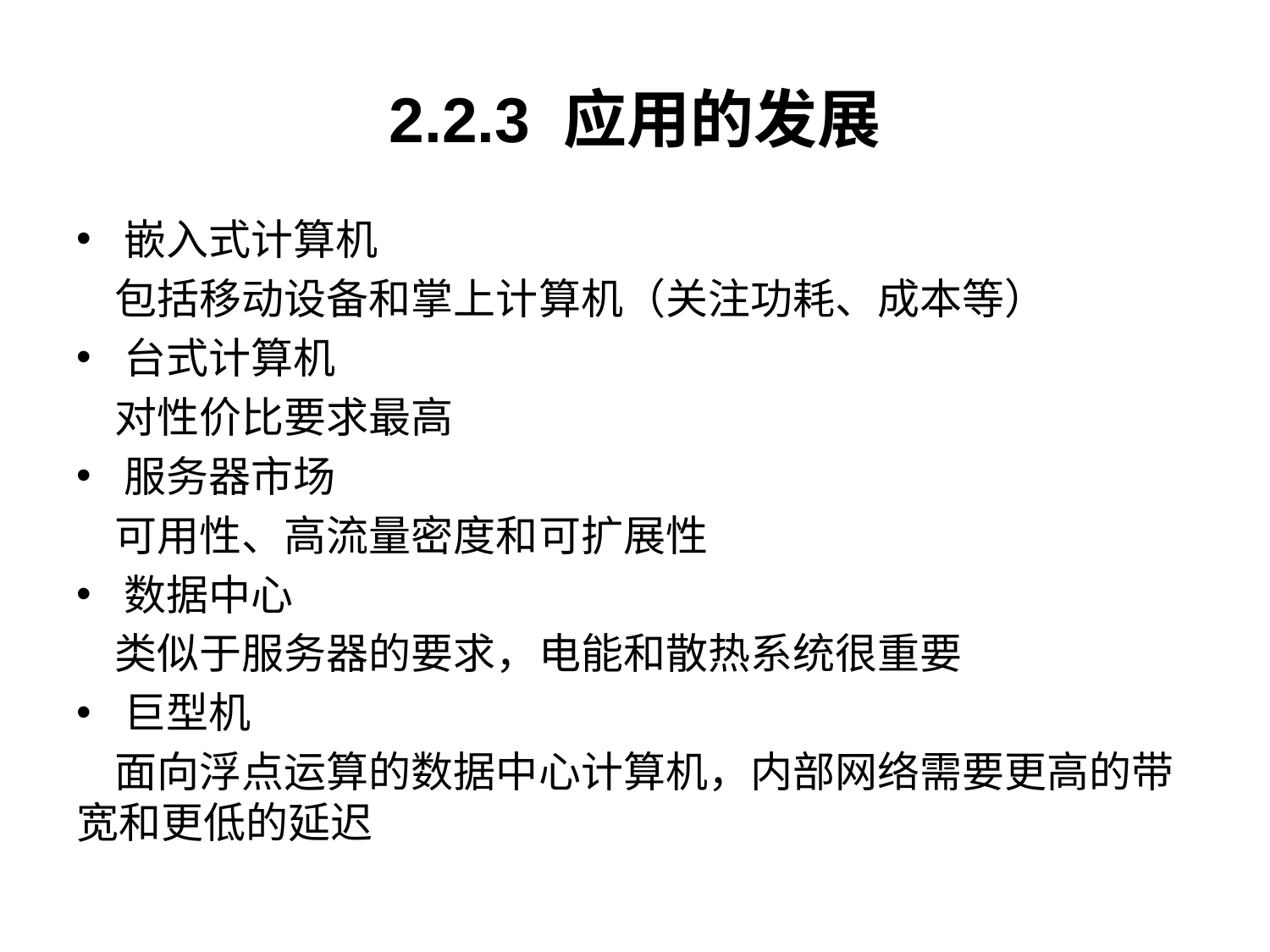

2.2.3 应用的发展
嵌入式计算机
   包括移动设备和掌上计算机（关注功耗、成本等）
台式计算机
   对性价比要求最高
服务器市场
   可用性、高流量密度和可扩展性
数据中心
   类似于服务器的要求，电能和散热系统很重要
巨型机
   面向浮点运算的数据中心计算机，内部网络需要更高的带宽和更低的延迟